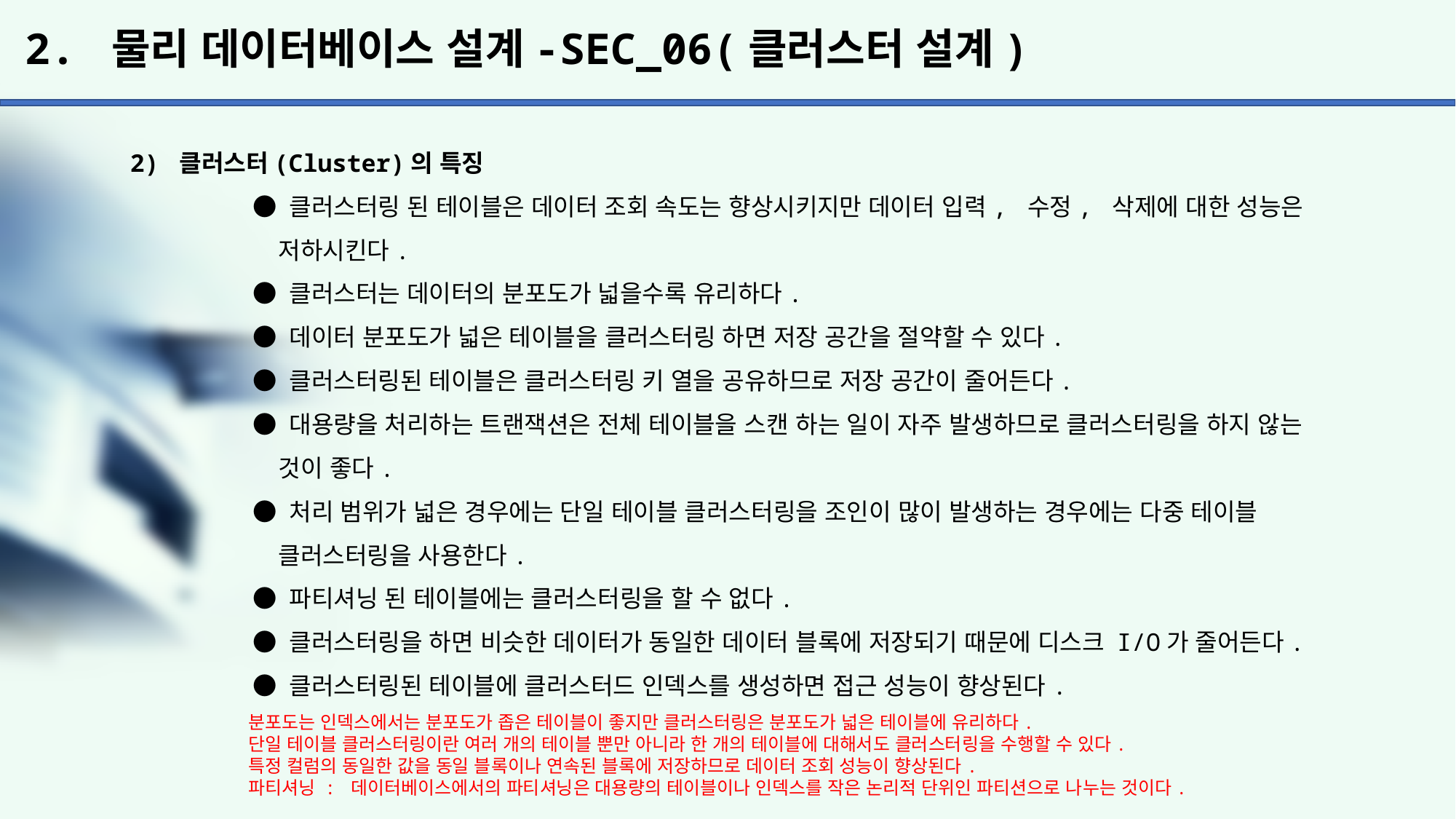

# 2. 물리 데이터베이스 설계-SEC_06(클러스터 설계)
2) 클러스터(Cluster)의 특징
	  ● 클러스터링 된 테이블은 데이터 조회 속도는 향상시키지만 데이터 입력, 수정, 삭제에 대한 성능은
	     저하시킨다.
	  ● 클러스터는 데이터의 분포도가 넓을수록 유리하다.
	  ● 데이터 분포도가 넓은 테이블을 클러스터링 하면 저장 공간을 절약할 수 있다.
	  ● 클러스터링된 테이블은 클러스터링 키 열을 공유하므로 저장 공간이 줄어든다.
	  ● 대용량을 처리하는 트랜잭션은 전체 테이블을 스캔 하는 일이 자주 발생하므로 클러스터링을 하지 않는
	     것이 좋다.
	  ● 처리 범위가 넓은 경우에는 단일 테이블 클러스터링을 조인이 많이 발생하는 경우에는 다중 테이블
	     클러스터링을 사용한다.
	  ● 파티셔닝 된 테이블에는 클러스터링을 할 수 없다.
	  ● 클러스터링을 하면 비슷한 데이터가 동일한 데이터 블록에 저장되기 때문에 디스크 I/O가 줄어든다.
	  ● 클러스터링된 테이블에 클러스터드 인덱스를 생성하면 접근 성능이 향상된다.
분포도는 인덱스에서는 분포도가 좁은 테이블이 좋지만 클러스터링은 분포도가 넓은 테이블에 유리하다.
단일 테이블 클러스터링이란 여러 개의 테이블 뿐만 아니라 한 개의 테이블에 대해서도 클러스터링을 수행할 수 있다.
특정 컬럼의 동일한 값을 동일 블록이나 연속된 블록에 저장하므로 데이터 조회 성능이 향상된다.
파티셔닝 : 데이터베이스에서의 파티셔닝은 대용량의 테이블이나 인덱스를 작은 논리적 단위인 파티션으로 나누는 것이다.